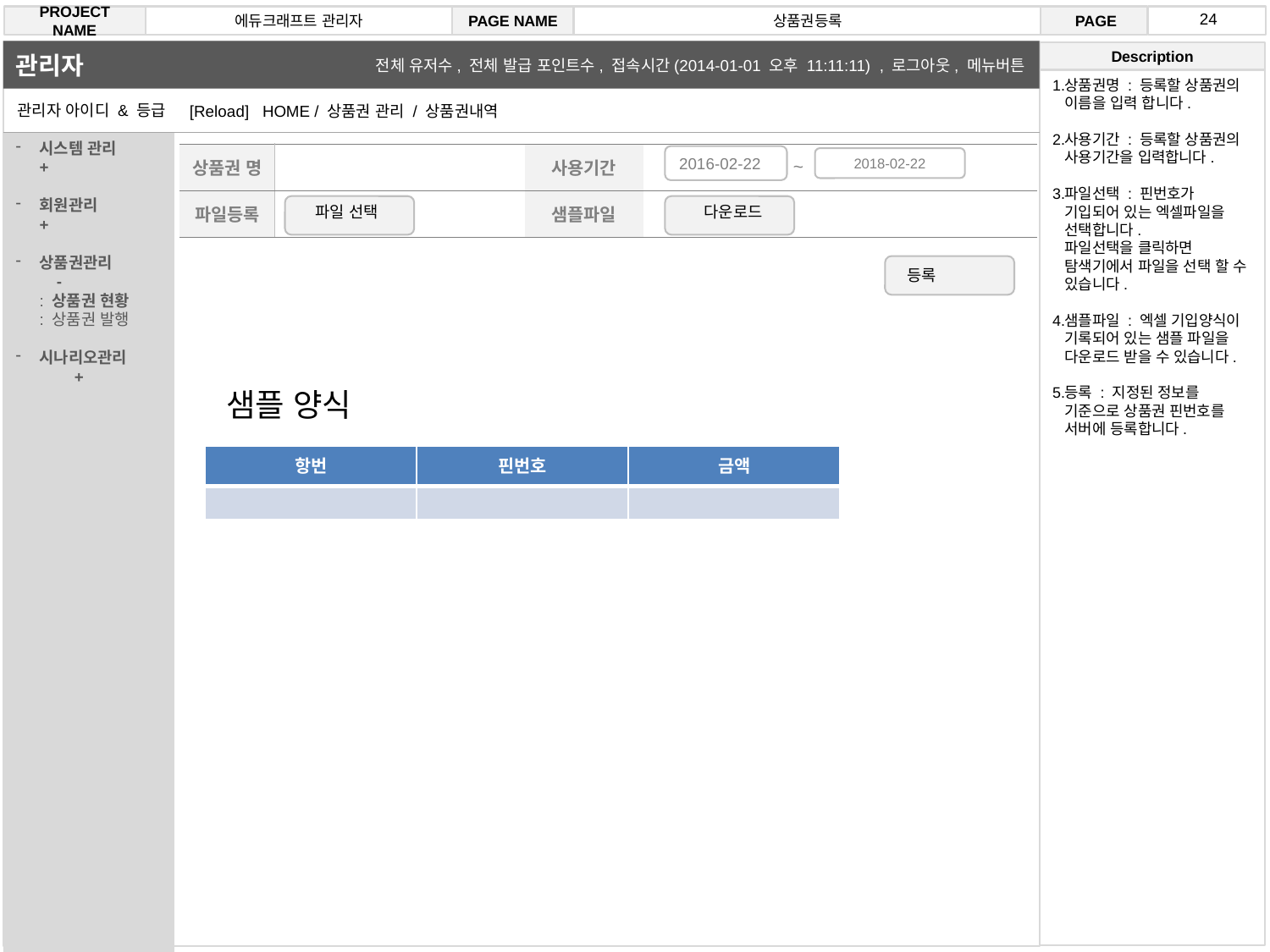

24
PROJECT NAME
에듀크래프트 관리자
PAGE NAME
상품권등록
 PAGE

관리자
Description
전체 유저수, 전체 발급 포인트수, 접속시간(2014-01-01 오후 11:11:11)  , 로그아웃, 메뉴버튼
상품권명 : 등록할 상품권의 이름을 입력 합니다.

사용기간 : 등록할 상품권의 사용기간을 입력합니다.

파일선택 : 핀번호가 기입되어 있는 엑셀파일을 선택합니다.
파일선택을 클릭하면 탐색기에서 파일을 선택 할 수 있습니다.

샘플파일 : 엑셀 기입양식이 기록되어 있는 샘플 파일을 다운로드 받을 수 있습니다.

등록 : 지정된 정보를 기준으로 상품권 핀번호를 서버에 등록합니다.

관리자 아이디 & 등급
[Reload]   HOME / 상품권 관리 / 상품권내역
시스템 관리          +

회원관리               +
상품권관리               -
: 상품권 현황
: 상품권 발행
시나리오관리               +
| 상품권 명 |  | 사용기간 | ~ |
| --- | --- | --- | --- |
| 파일등록 |  | 샘플파일 |  |
2016-02-22
2018-02-22

파일 선택

다운로드

등록
샘플 양식
| 항번 | 핀번호 | 금액 |
| --- | --- | --- |
|  |  |  |